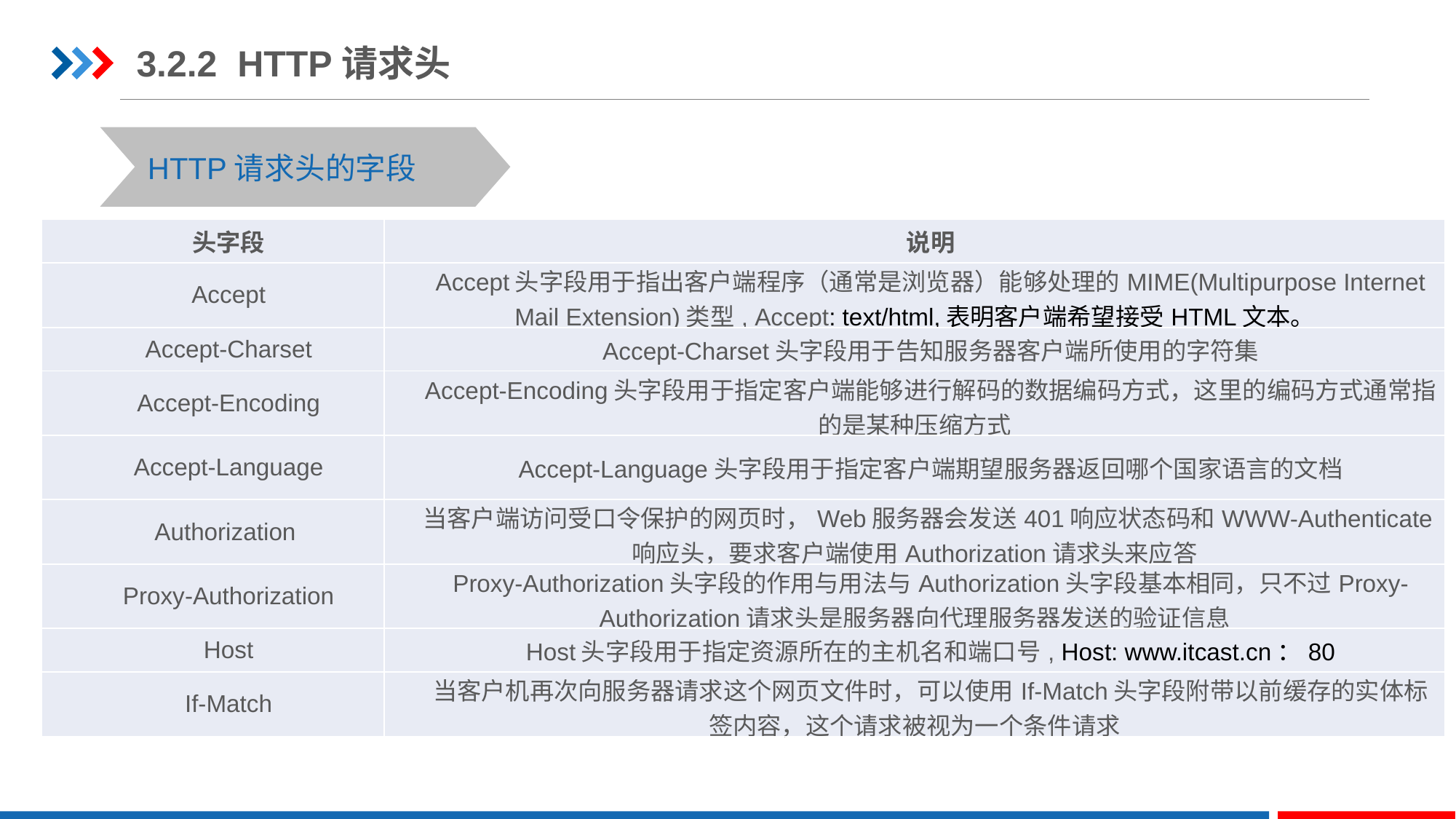

3.2.2  HTTP请求头

HTTP请求头的字段
| 头字段 | 说明 |
| --- | --- |
| Accept | Accept头字段用于指出客户端程序（通常是浏览器）能够处理的MIME(Multipurpose Internet Mail Extension)类型, Accept: text/html,表明客户端希望接受HTML文本。 |
| Accept-Charset | Accept-Charset头字段用于告知服务器客户端所使用的字符集 |
| Accept-Encoding | Accept-Encoding头字段用于指定客户端能够进行解码的数据编码方式，这里的编码方式通常指的是某种压缩方式 |
| Accept-Language | Accept-Language头字段用于指定客户端期望服务器返回哪个国家语言的文档 |
| Authorization | 当客户端访问受口令保护的网页时，Web服务器会发送401响应状态码和WWW-Authenticate响应头，要求客户端使用Authorization请求头来应答 |
| Proxy-Authorization | Proxy-Authorization头字段的作用与用法与Authorization头字段基本相同，只不过Proxy-Authorization请求头是服务器向代理服务器发送的验证信息 |
| Host | Host头字段用于指定资源所在的主机名和端口号, Host: www.itcast.cn：80 |
| If-Match | 当客户机再次向服务器请求这个网页文件时，可以使用If-Match头字段附带以前缓存的实体标签内容，这个请求被视为一个条件请求 |